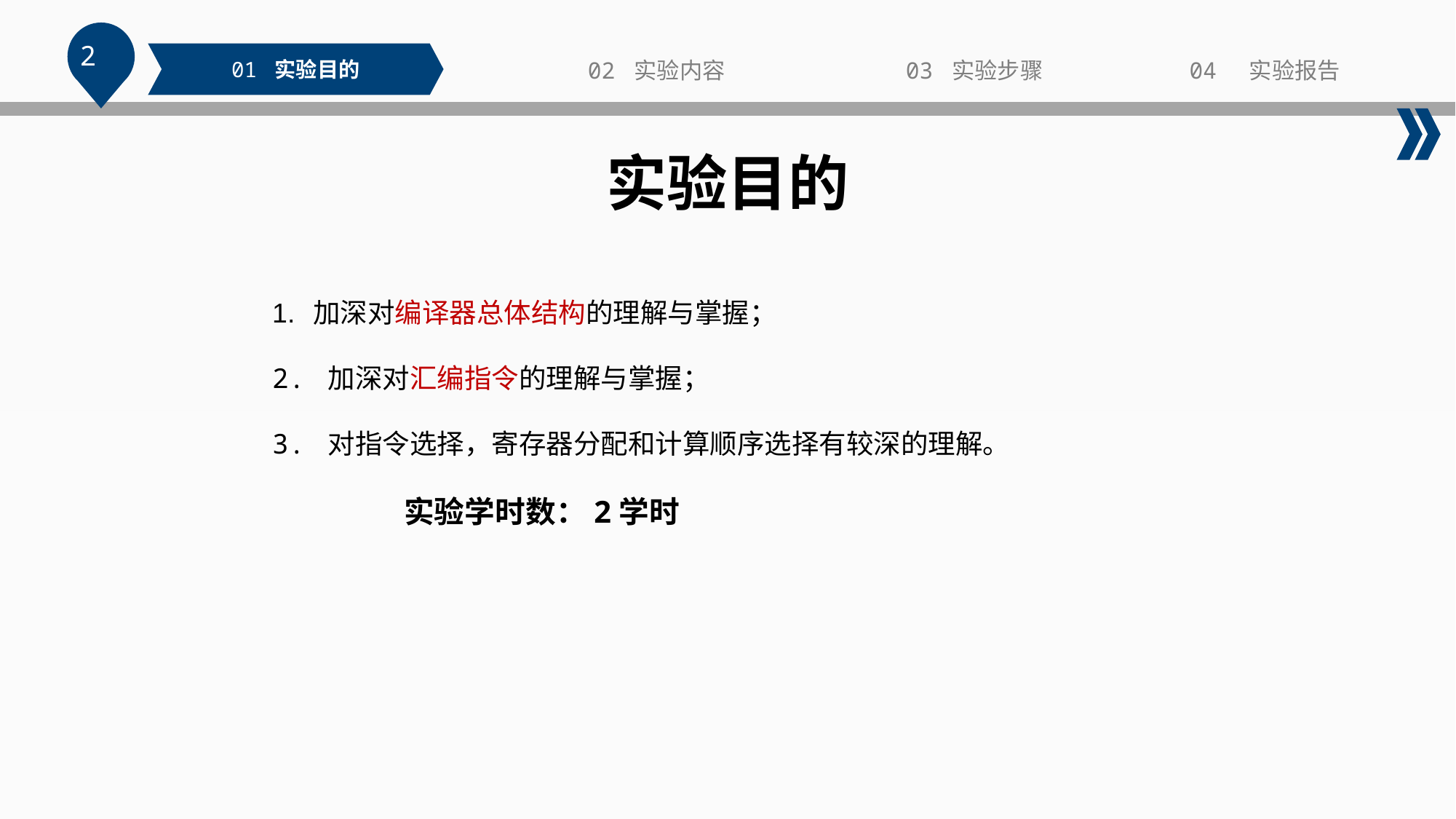

2

02 实验内容
03 实验步骤
04  实验报告
01 实验目的

实验目的
加深对编译器总体结构的理解与掌握；

2. 加深对汇编指令的理解与掌握；

3. 对指令选择，寄存器分配和计算顺序选择有较深的理解。

                  实验学时数：2学时